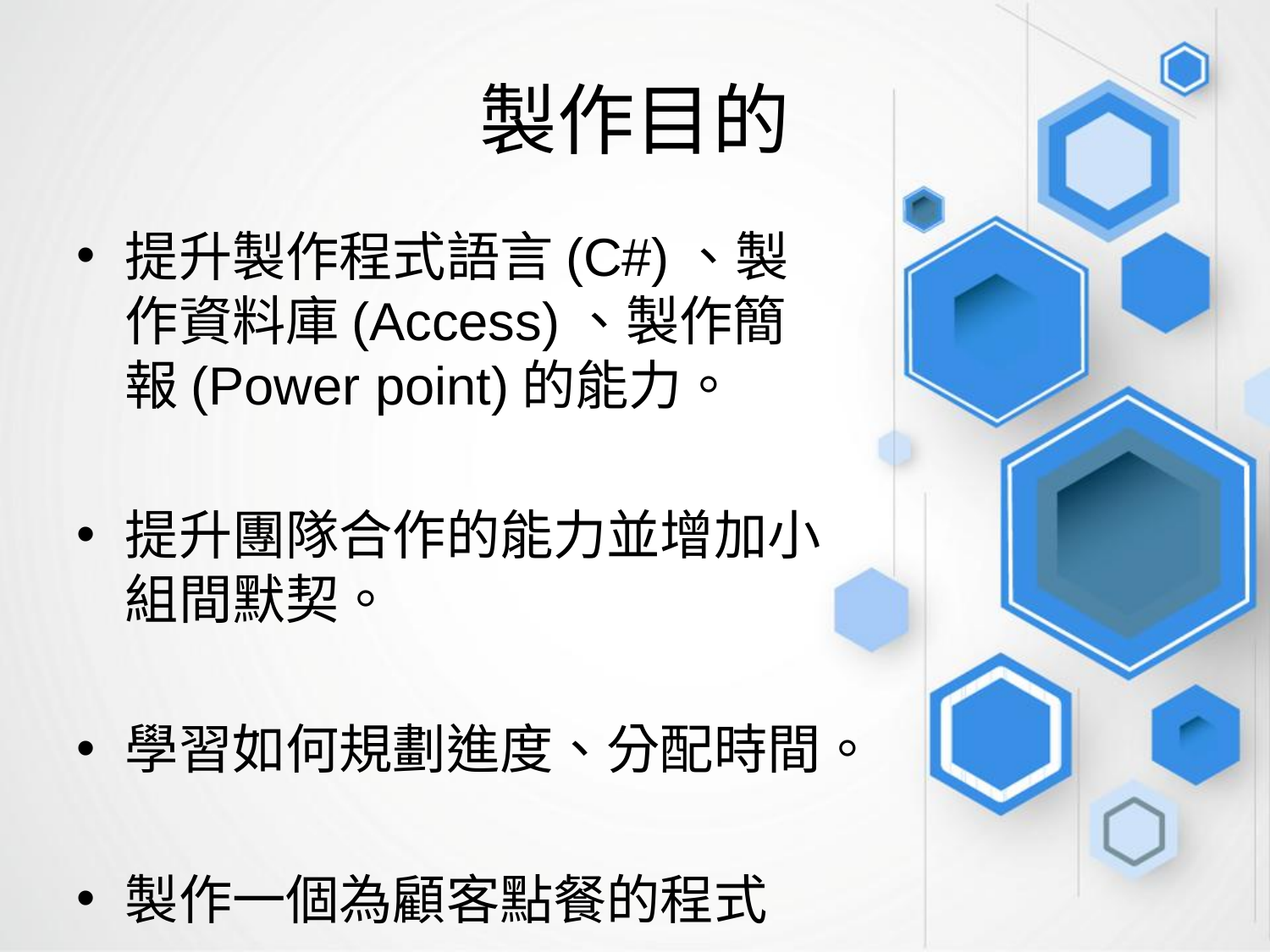

# 製作目的
提升製作程式語言(C#)、製作資料庫(Access)、製作簡報(Power point)的能力。

提升團隊合作的能力並增加小組間默契。

學習如何規劃進度、分配時間。

製作一個為顧客點餐的程式